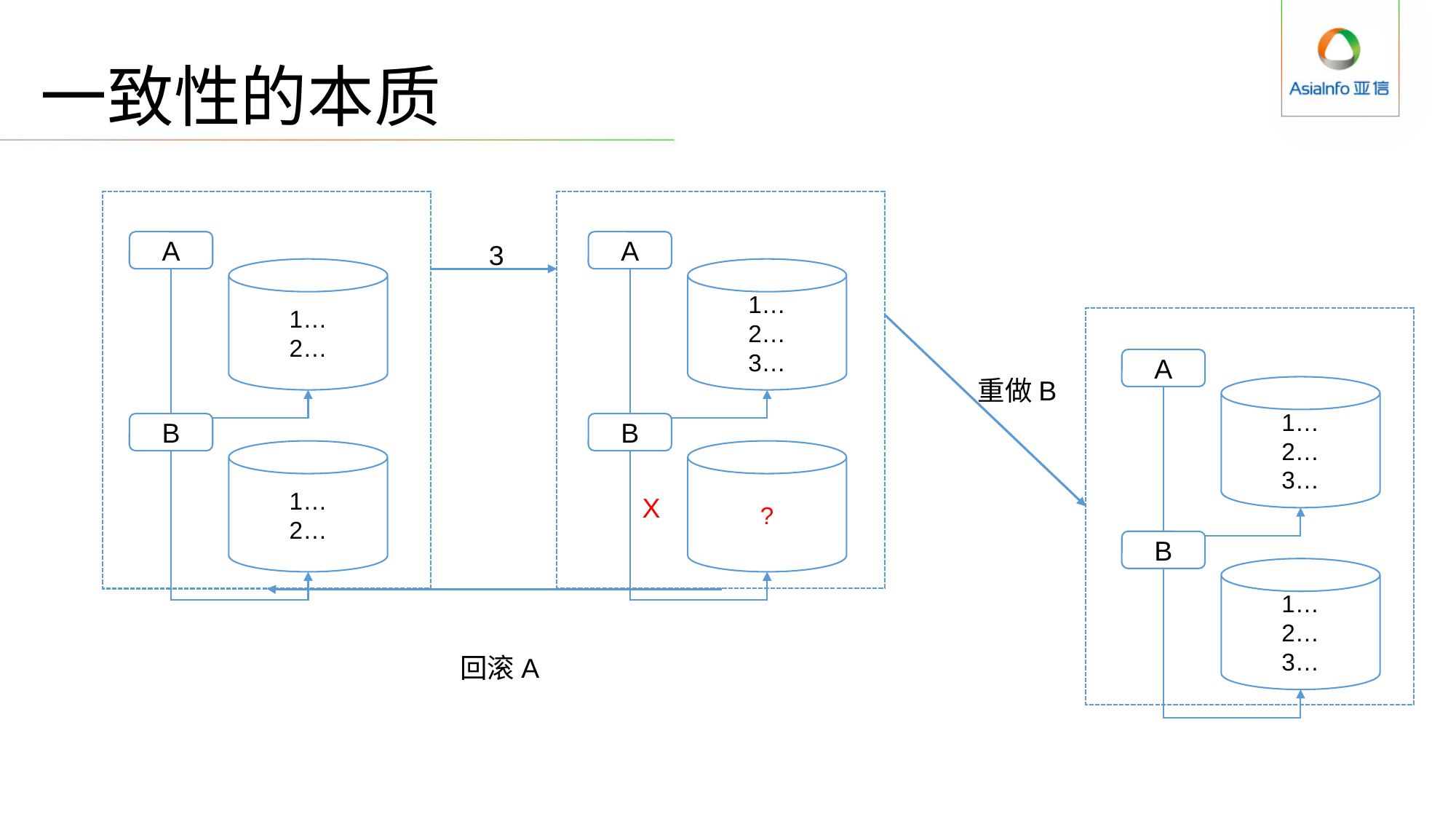

# 一致性的本质

A
1…
2…
B
1…
2…
A
1…
2…
3…
B
?
3

A
1…
2…
3…
B
1…
2…
3…
重做B
X
回滚A